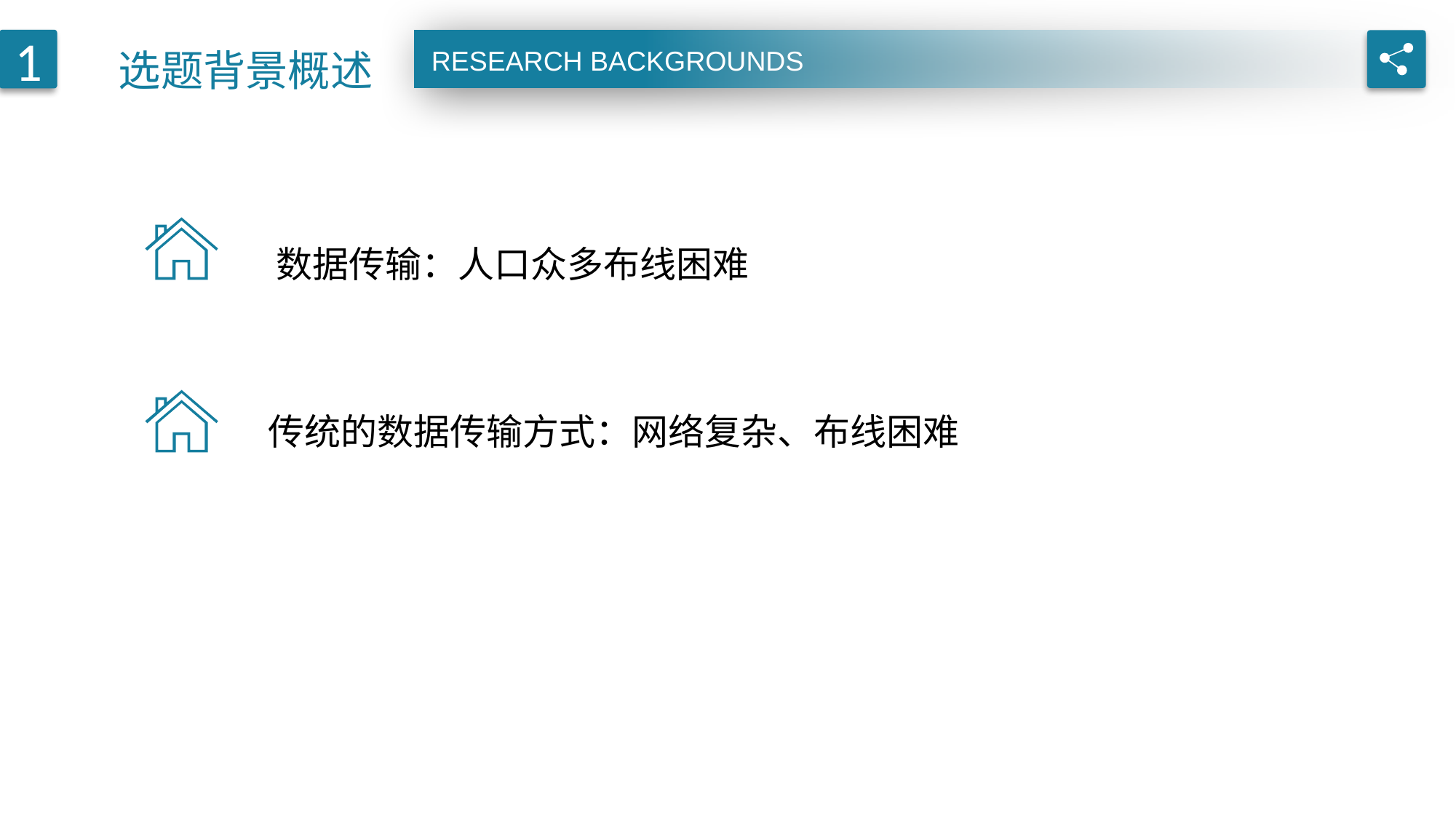

选题背景概述
1

RESEARCH BACKGROUNDS

数据传输：人口众多布线困难

传统的数据传输方式：网络复杂、布线困难

3